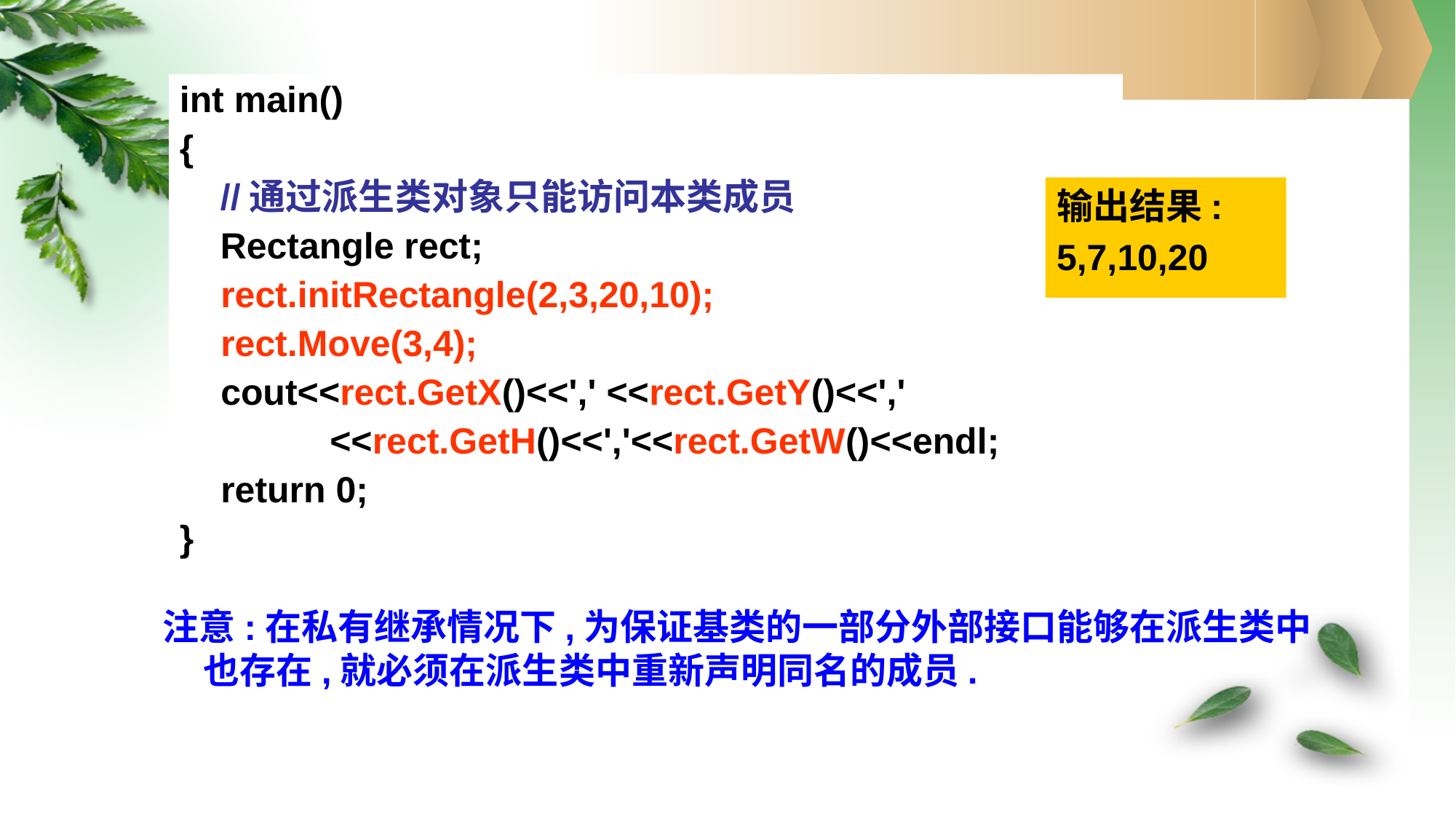

int main()
{
    //通过派生类对象只能访问本类成员
    Rectangle rect;
	rect.initRectangle(2,3,20,10);
	rect.Move(3,4);
	cout<<rect.GetX()<<',' <<rect.GetY()<<','
		<<rect.GetH()<<','<<rect.GetW()<<endl;
	return 0;
}
输出结果:
5,7,10,20
注意:在私有继承情况下,为保证基类的一部分外部接口能够在派生类中也存在,就必须在派生类中重新声明同名的成员.